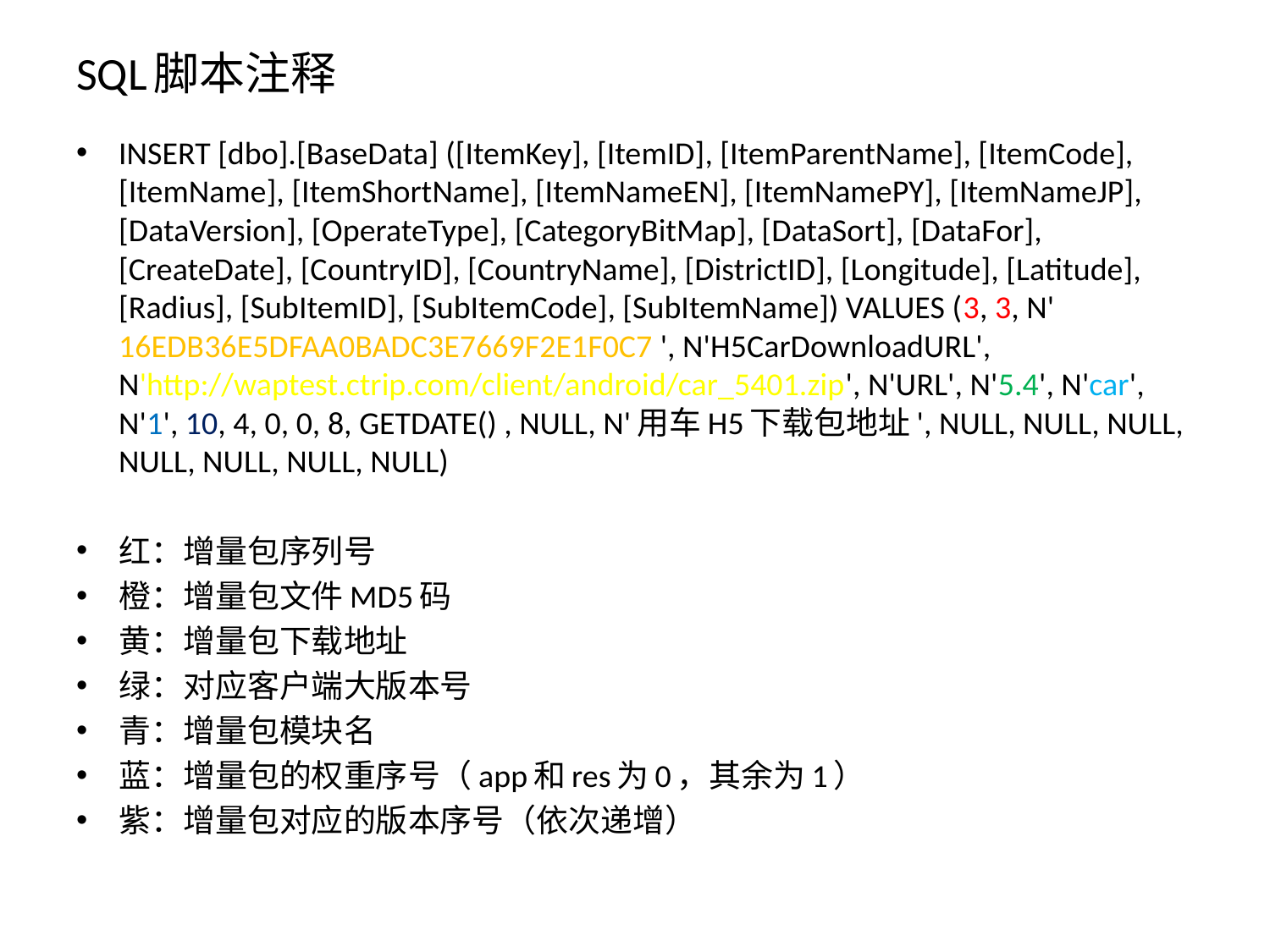

# SQL脚本注释
INSERT [dbo].[BaseData] ([ItemKey], [ItemID], [ItemParentName], [ItemCode], [ItemName], [ItemShortName], [ItemNameEN], [ItemNamePY], [ItemNameJP], [DataVersion], [OperateType], [CategoryBitMap], [DataSort], [DataFor], [CreateDate], [CountryID], [CountryName], [DistrictID], [Longitude], [Latitude], [Radius], [SubItemID], [SubItemCode], [SubItemName]) VALUES (3, 3, N' 16EDB36E5DFAA0BADC3E7669F2E1F0C7 ', N'H5CarDownloadURL', N'http://waptest.ctrip.com/client/android/car_5401.zip', N'URL', N'5.4', N'car', N'1', 10, 4, 0, 0, 8, GETDATE() , NULL, N'用车H5下载包地址', NULL, NULL, NULL, NULL, NULL, NULL, NULL)

红：增量包序列号
橙：增量包文件MD5码
黄：增量包下载地址
绿：对应客户端大版本号
青：增量包模块名
蓝：增量包的权重序号（app和res为0，其余为1）
紫：增量包对应的版本序号（依次递增）